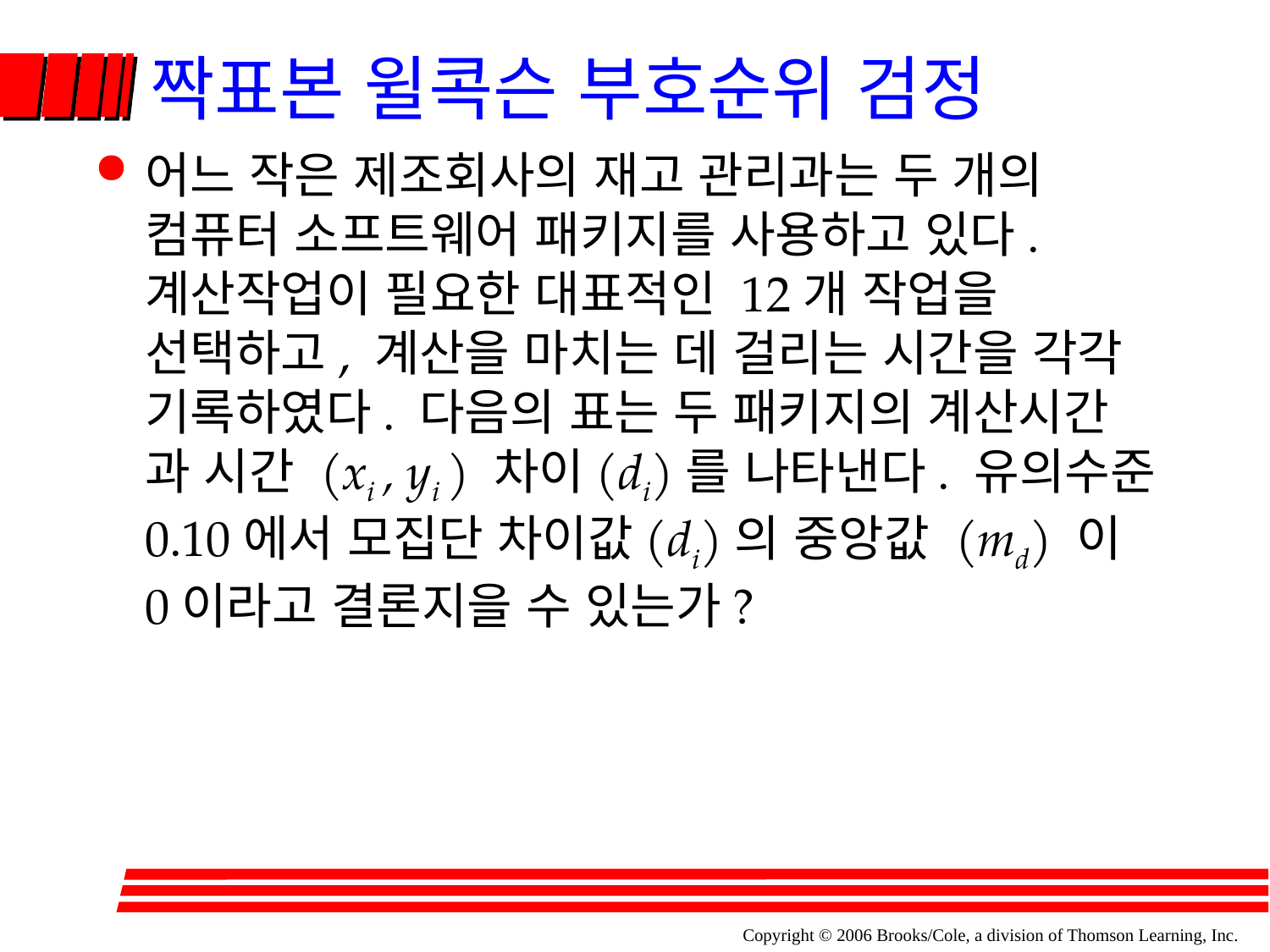

# 짝표본 윌콕슨 부호순위 검정
어느 작은 제조회사의 재고 관리과는 두 개의 컴퓨터 소프트웨어 패키지를 사용하고 있다. 계산작업이 필요한 대표적인 12개 작업을 선택하고, 계산을 마치는 데 걸리는 시간을 각각 기록하였다. 다음의 표는 두 패키지의 계산시간 과 시간 (xi , yi ) 차이(di)를 나타낸다. 유의수준 0.10에서 모집단 차이값(di)의 중앙값 (md) 이 0이라고 결론지을 수 있는가?